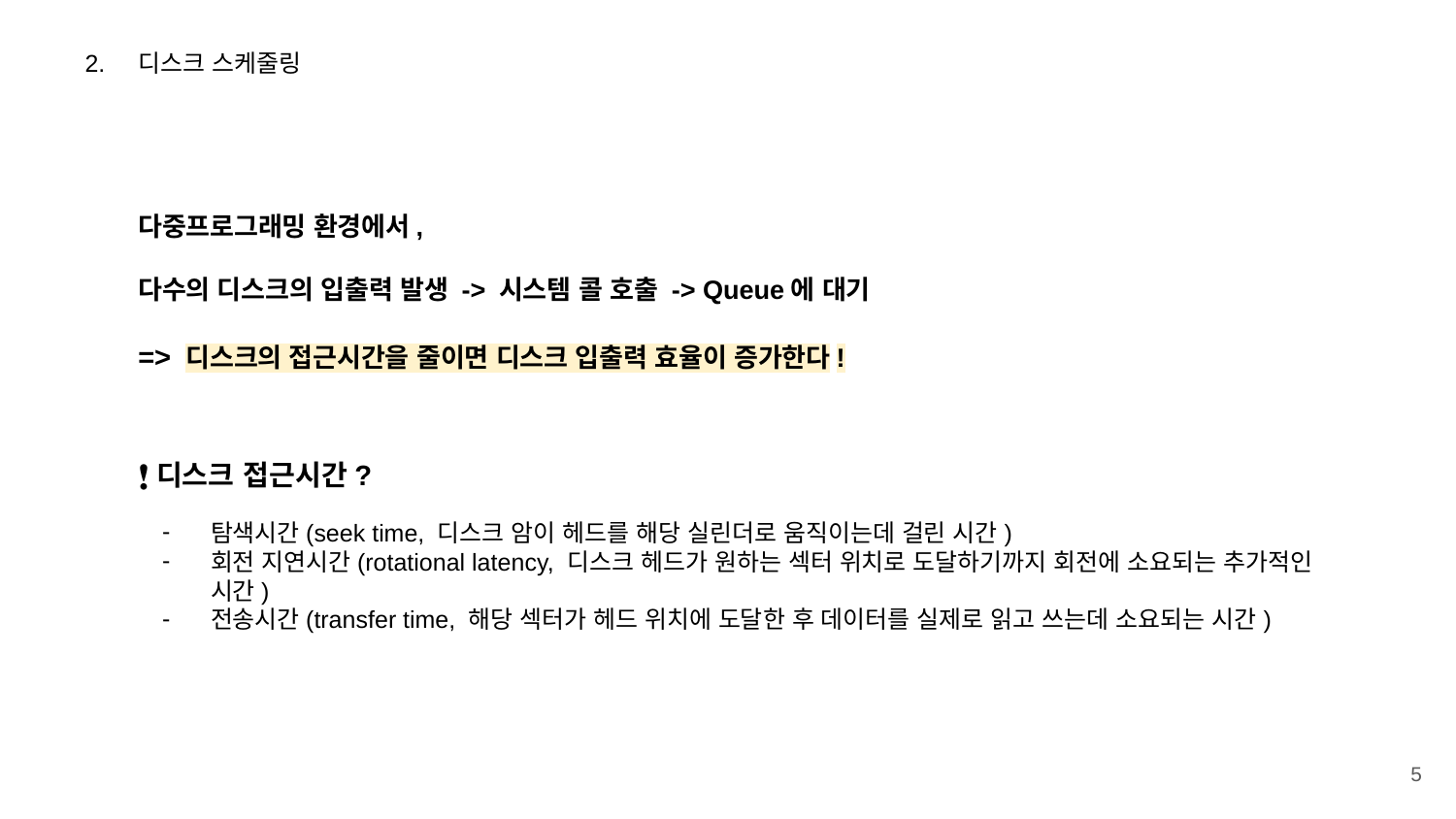

2.    디스크 스케줄링
다중프로그래밍 환경에서,

다수의 디스크의 입출력 발생 -> 시스템 콜 호출 -> Queue에 대기

=> 디스크의 접근시간을 줄이면 디스크 입출력 효율이 증가한다!
❗️디스크 접근시간?

탐색시간(seek time, 디스크 암이 헤드를 해당 실린더로 움직이는데 걸린 시간)
회전 지연시간(rotational latency, 디스크 헤드가 원하는 섹터 위치로 도달하기까지 회전에 소요되는 추가적인 시간)
전송시간(transfer time, 해당 섹터가 헤드 위치에 도달한 후 데이터를 실제로 읽고 쓰는데 소요되는 시간)
5